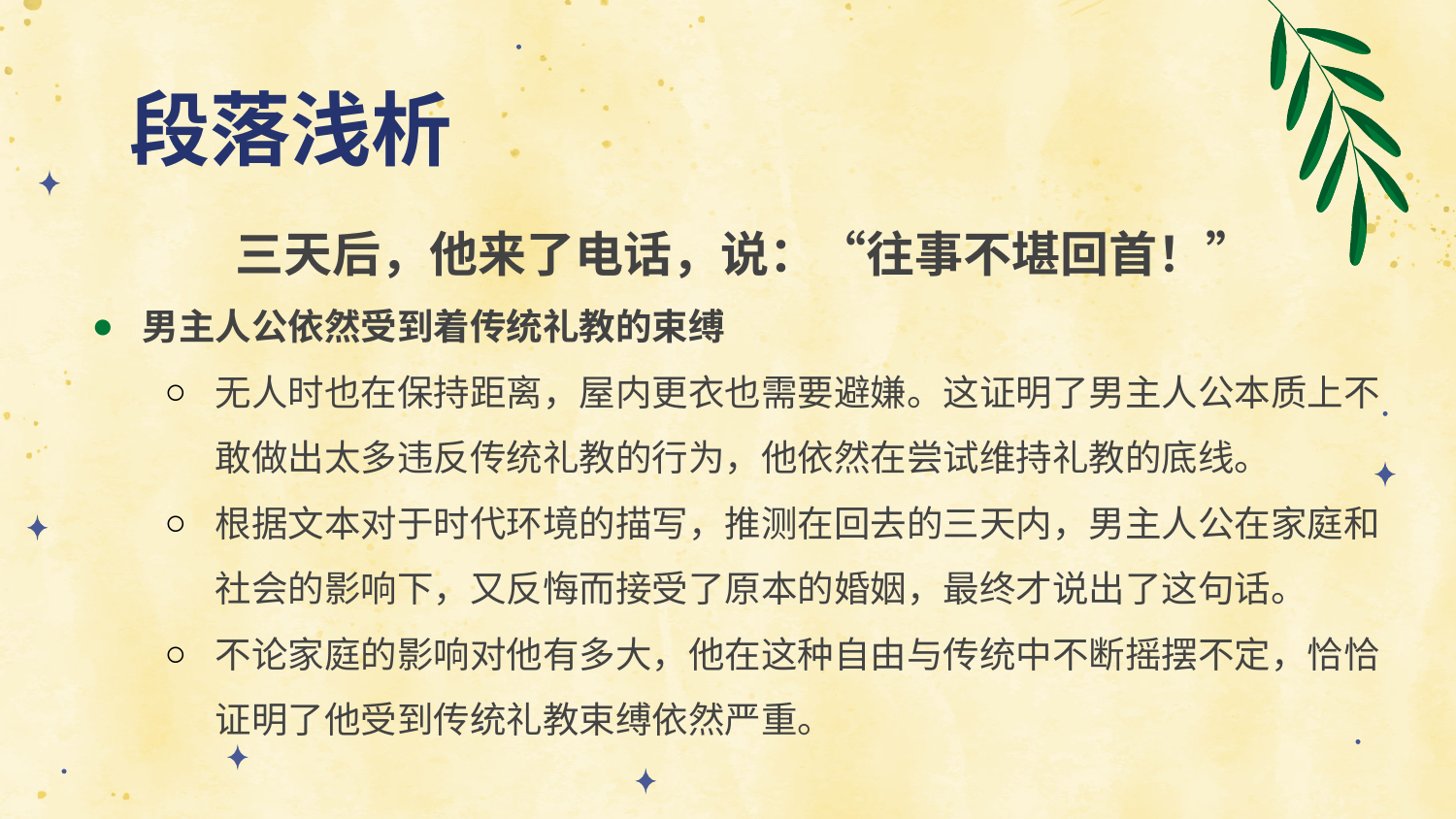

# 段落浅析
三天后，他来了电话，说：“往事不堪回首！”
男主人公依然受到着传统礼教的束缚
无人时也在保持距离，屋内更衣也需要避嫌。这证明了男主人公本质上不敢做出太多违反传统礼教的行为，他依然在尝试维持礼教的底线。
根据文本对于时代环境的描写，推测在回去的三天内，男主人公在家庭和社会的影响下，又反悔而接受了原本的婚姻，最终才说出了这句话。
不论家庭的影响对他有多大，他在这种自由与传统中不断摇摆不定，恰恰证明了他受到传统礼教束缚依然严重。